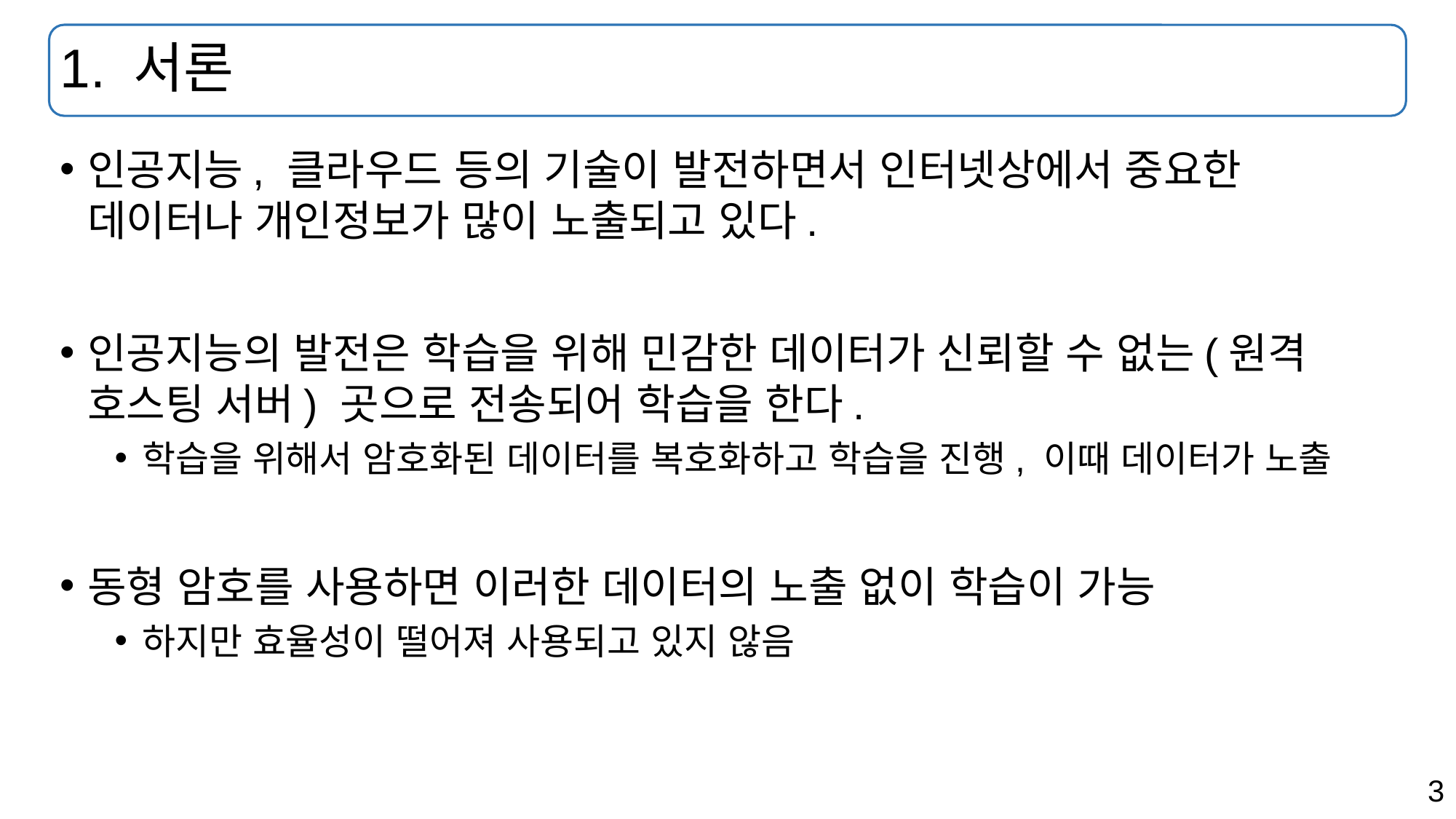

# 1. 서론
인공지능, 클라우드 등의 기술이 발전하면서 인터넷상에서 중요한 데이터나 개인정보가 많이 노출되고 있다.

인공지능의 발전은 학습을 위해 민감한 데이터가 신뢰할 수 없는(원격 호스팅 서버) 곳으로 전송되어 학습을 한다.
학습을 위해서 암호화된 데이터를 복호화하고 학습을 진행, 이때 데이터가 노출

동형 암호를 사용하면 이러한 데이터의 노출 없이 학습이 가능
하지만 효율성이 떨어져 사용되고 있지 않음